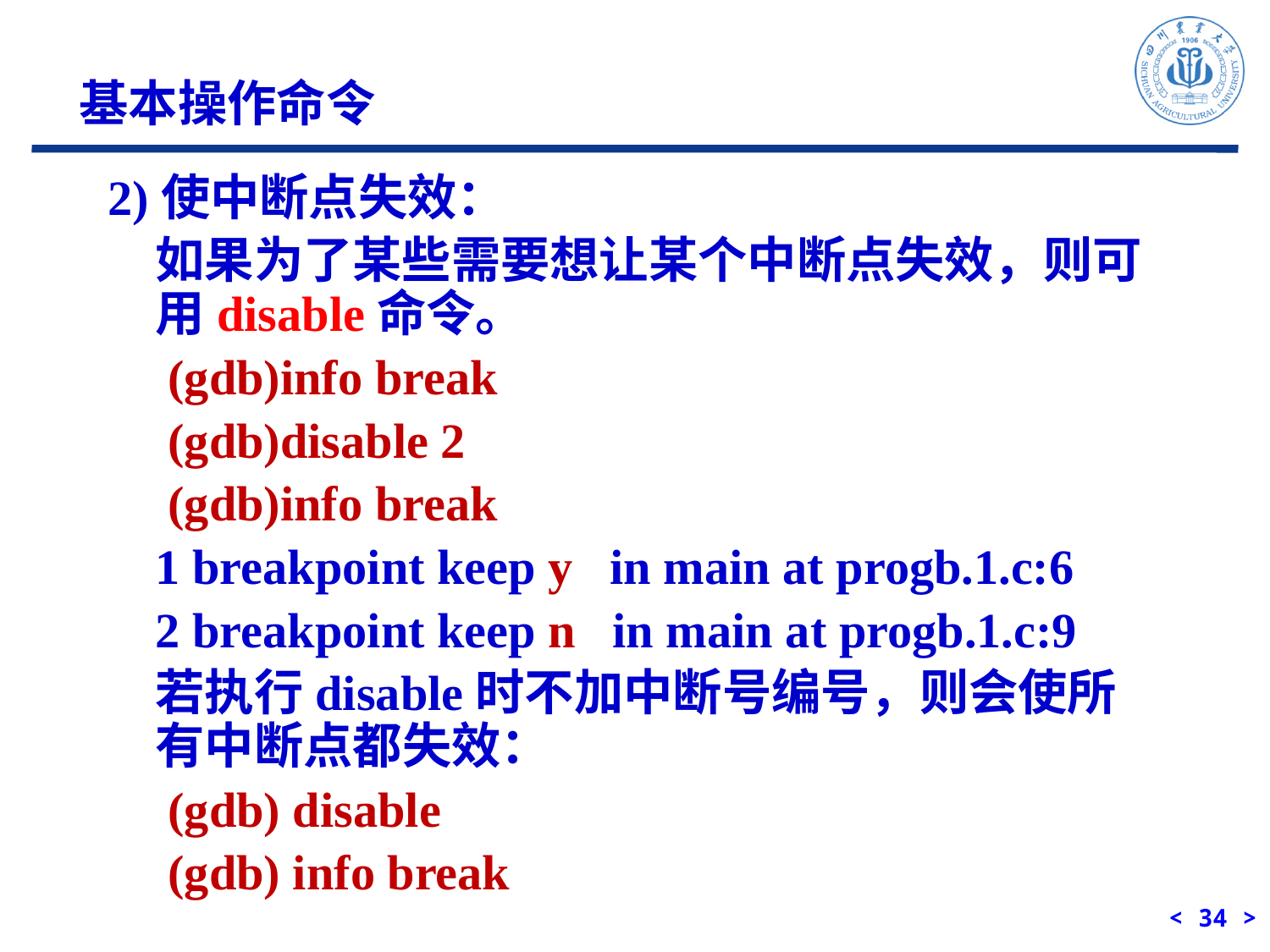

基本操作命令
2)使中断点失效：
如果为了某些需要想让某个中断点失效，则可用disable命令。
 (gdb)info break
 (gdb)disable 2
 (gdb)info break
1 breakpoint keep y   in main at progb.1.c:6
2 breakpoint keep n   in main at progb.1.c:9
若执行disable时不加中断号编号，则会使所有中断点都失效：
 (gdb) disable
 (gdb) info break